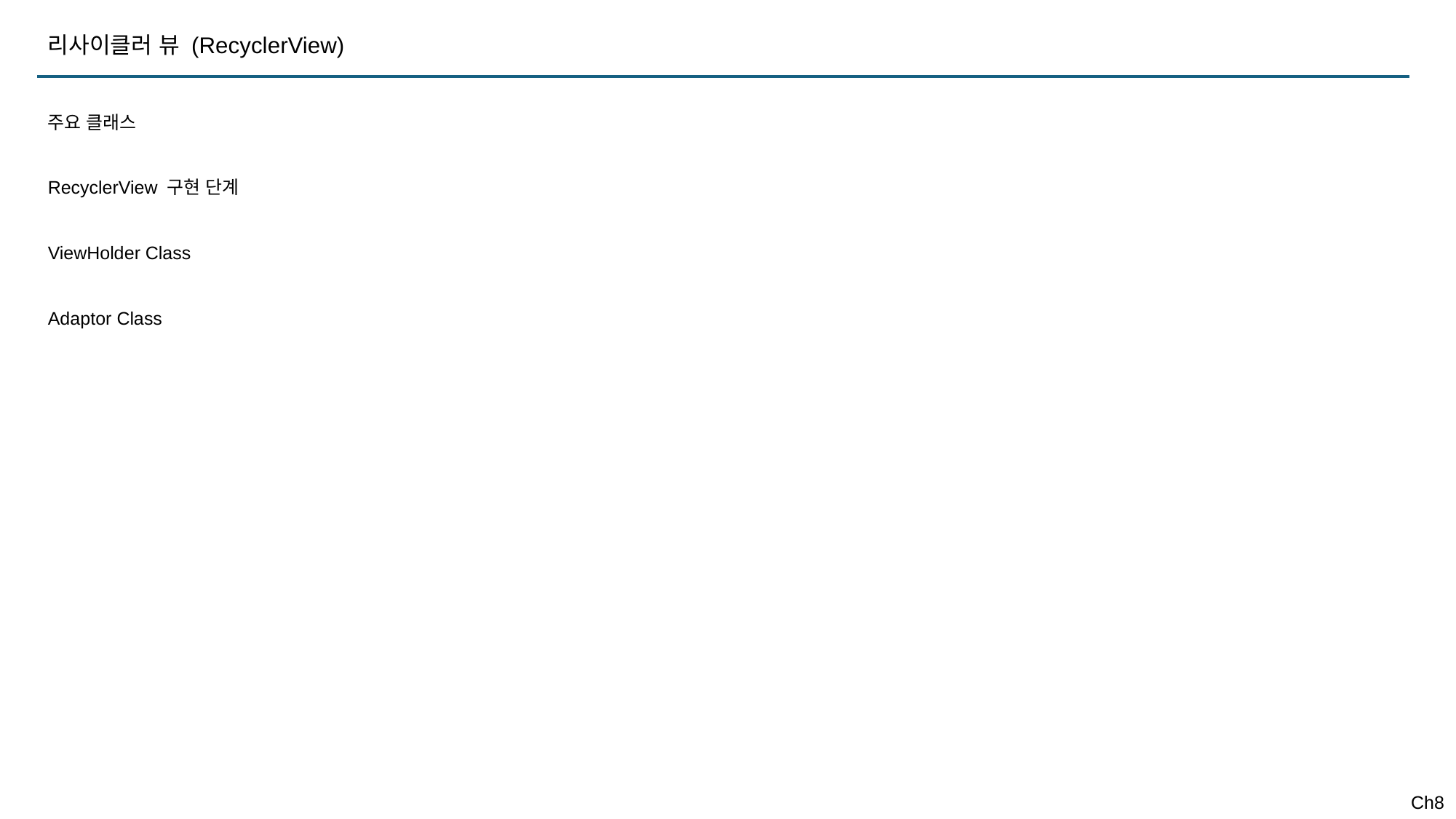

리사이클러 뷰 (RecyclerView)
주요 클래스

RecyclerView 구현 단계

ViewHolder Class

Adaptor Class
Ch8